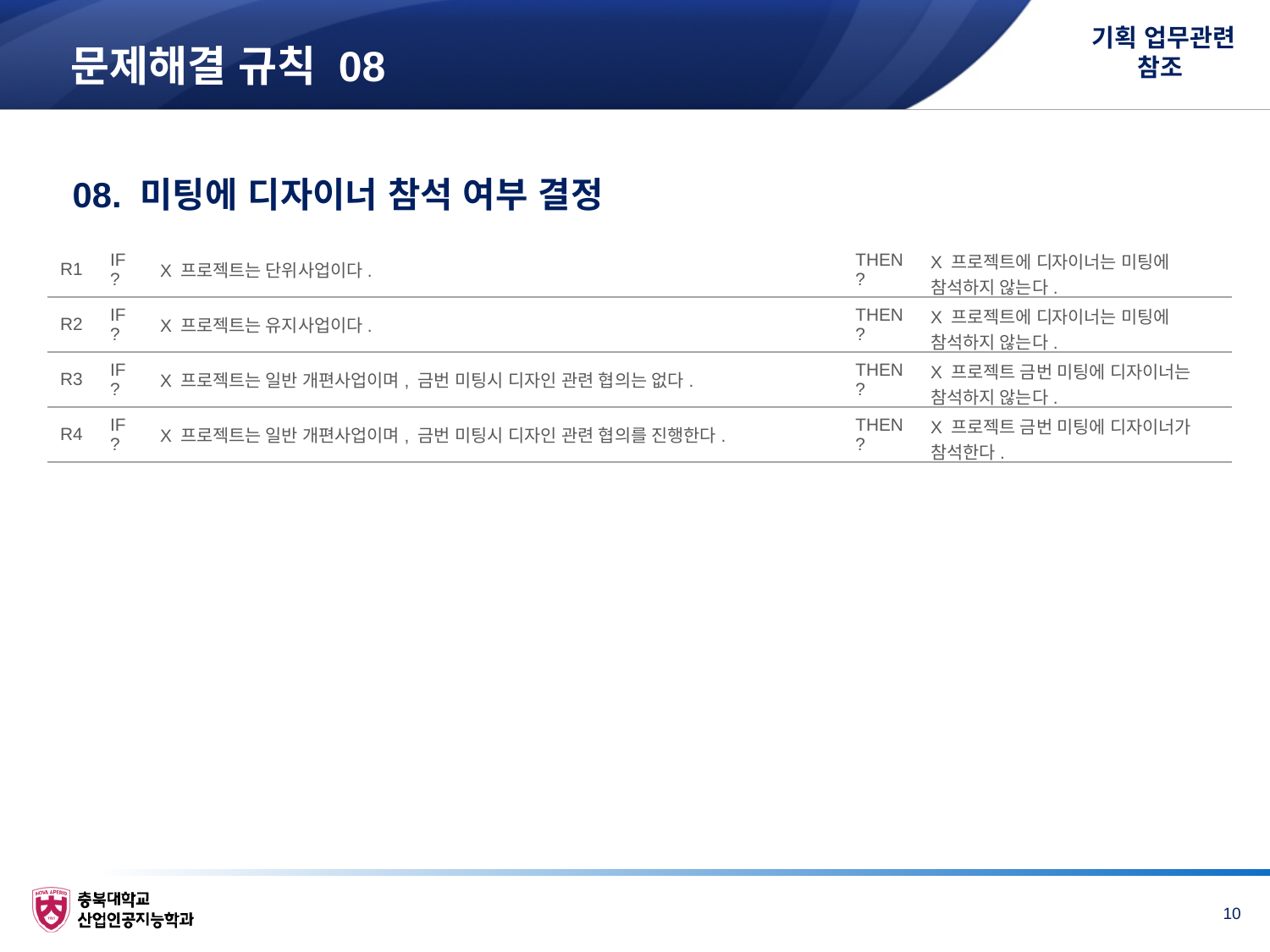

기획 업무관련 참조
# 문제해결 규칙 08
08. 미팅에 디자이너 참석 여부 결정
| R1 | IF? | X 프로젝트는 단위사업이다. | THEN? | X 프로젝트에 디자이너는 미팅에 참석하지 않는다. |
| --- | --- | --- | --- | --- |
| R2 | IF? | X 프로젝트는 유지사업이다. | THEN? | X 프로젝트에 디자이너는 미팅에 참석하지 않는다. |
| R3 | IF? | X 프로젝트는 일반 개편사업이며, 금번 미팅시 디자인 관련 협의는 없다. | THEN? | X 프로젝트 금번 미팅에 디자이너는 참석하지 않는다. |
| R4 | IF? | X 프로젝트는 일반 개편사업이며, 금번 미팅시 디자인 관련 협의를 진행한다. | THEN? | X 프로젝트 금번 미팅에 디자이너가 참석한다. |